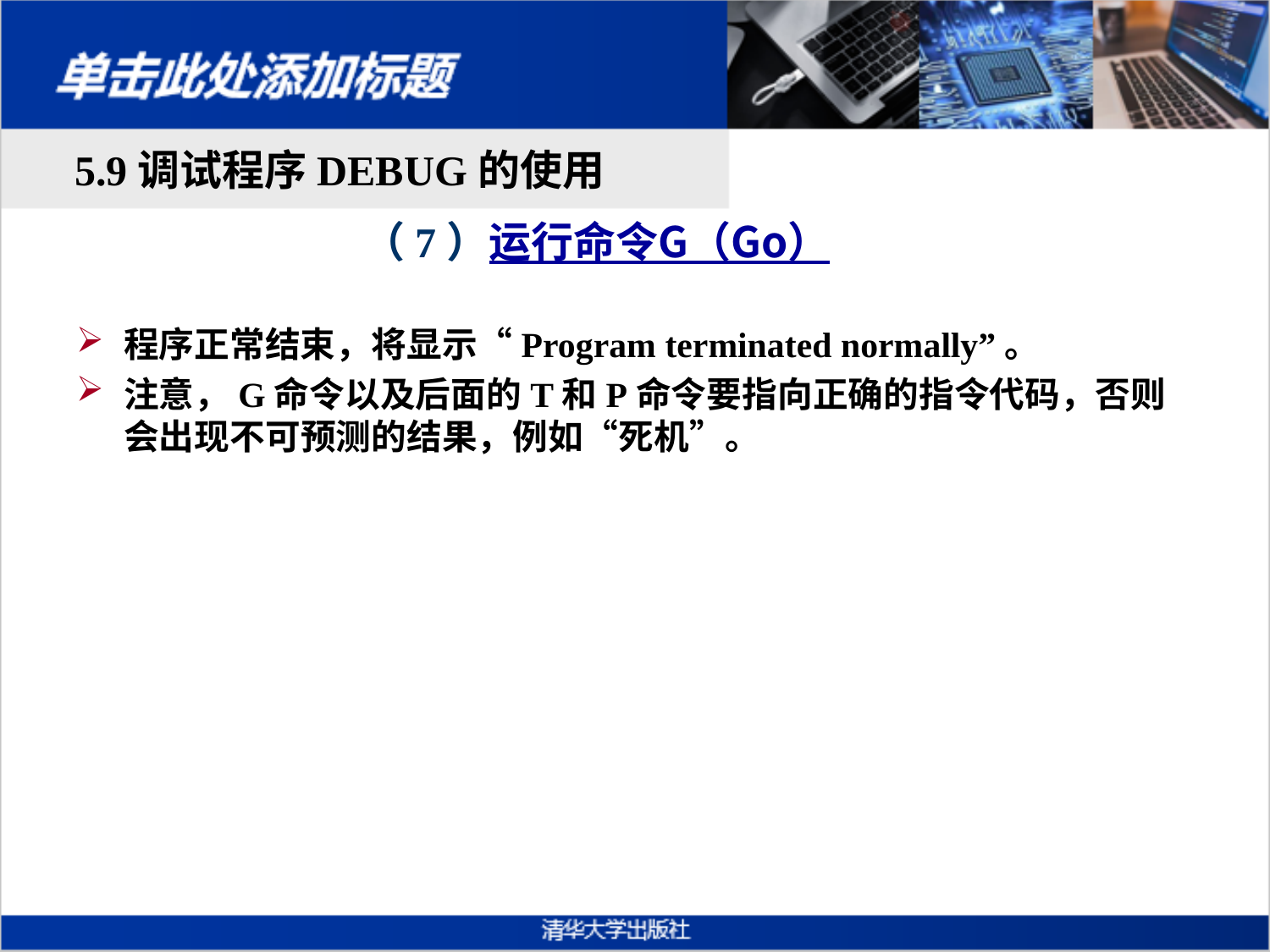

5.9调试程序DEBUG的使用
# （7）运行命令G（Go）
程序正常结束，将显示“Program terminated normally”。
注意，G命令以及后面的T和P命令要指向正确的指令代码，否则会出现不可预测的结果，例如“死机”。